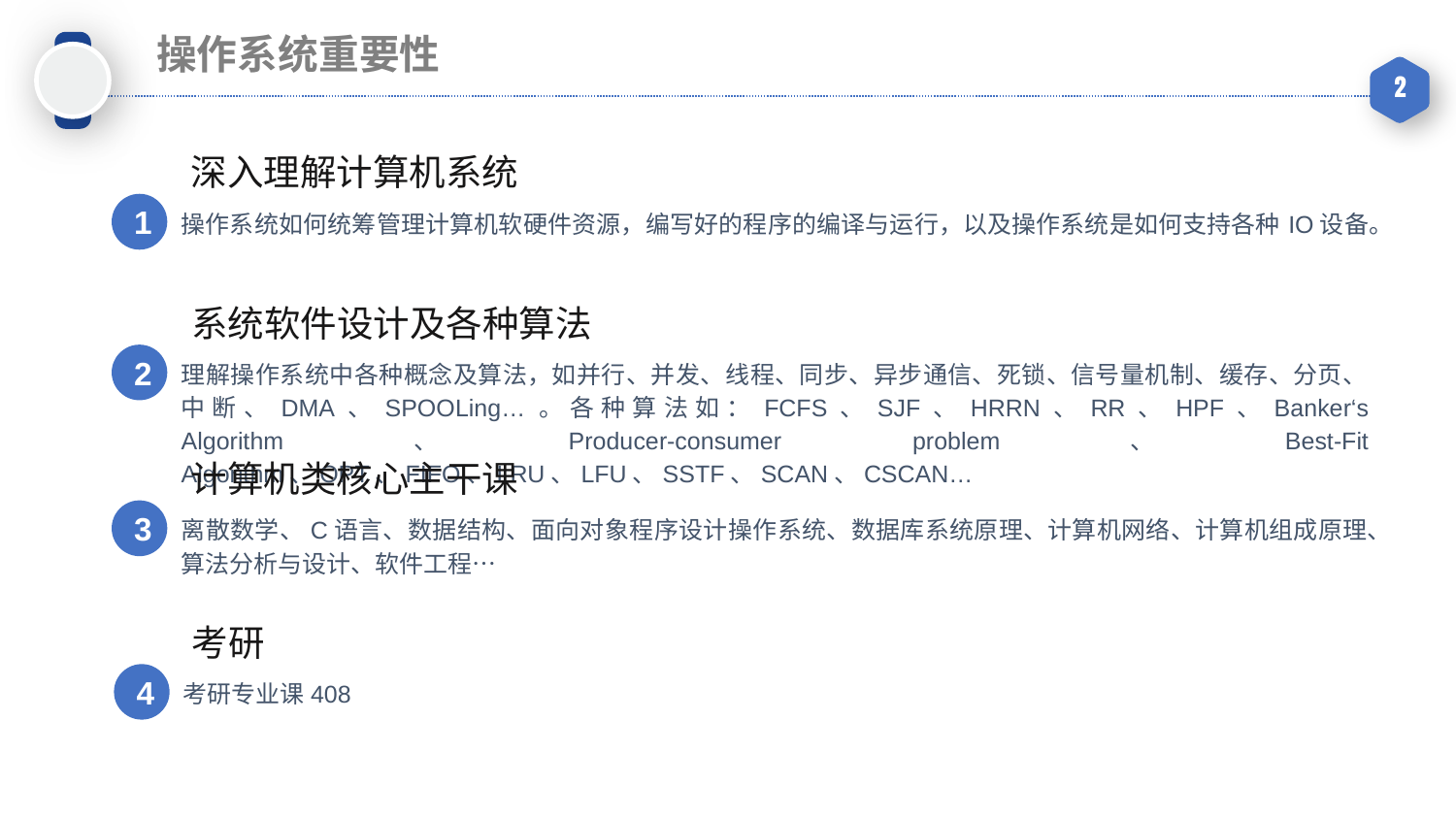

操作系统重要性
深入理解计算机系统
1
操作系统如何统筹管理计算机软硬件资源，编写好的程序的编译与运行，以及操作系统是如何支持各种IO设备。
系统软件设计及各种算法
2
理解操作系统中各种概念及算法，如并行、并发、线程、同步、异步通信、死锁、信号量机制、缓存、分页、中断、DMA、SPOOLing…。各种算法如：FCFS、SJF、HRRN、RR、HPF、Banker‘s Algorithm、Producer-consumer problem、Best-Fit Algorithm、OPT、FIFO、LRU、LFU、SSTF、SCAN、CSCAN…
计算机类核心主干课
3
离散数学、C语言、数据结构、面向对象程序设计操作系统、数据库系统原理、计算机网络、计算机组成原理、算法分析与设计、软件工程…
考研
4
考研专业课408